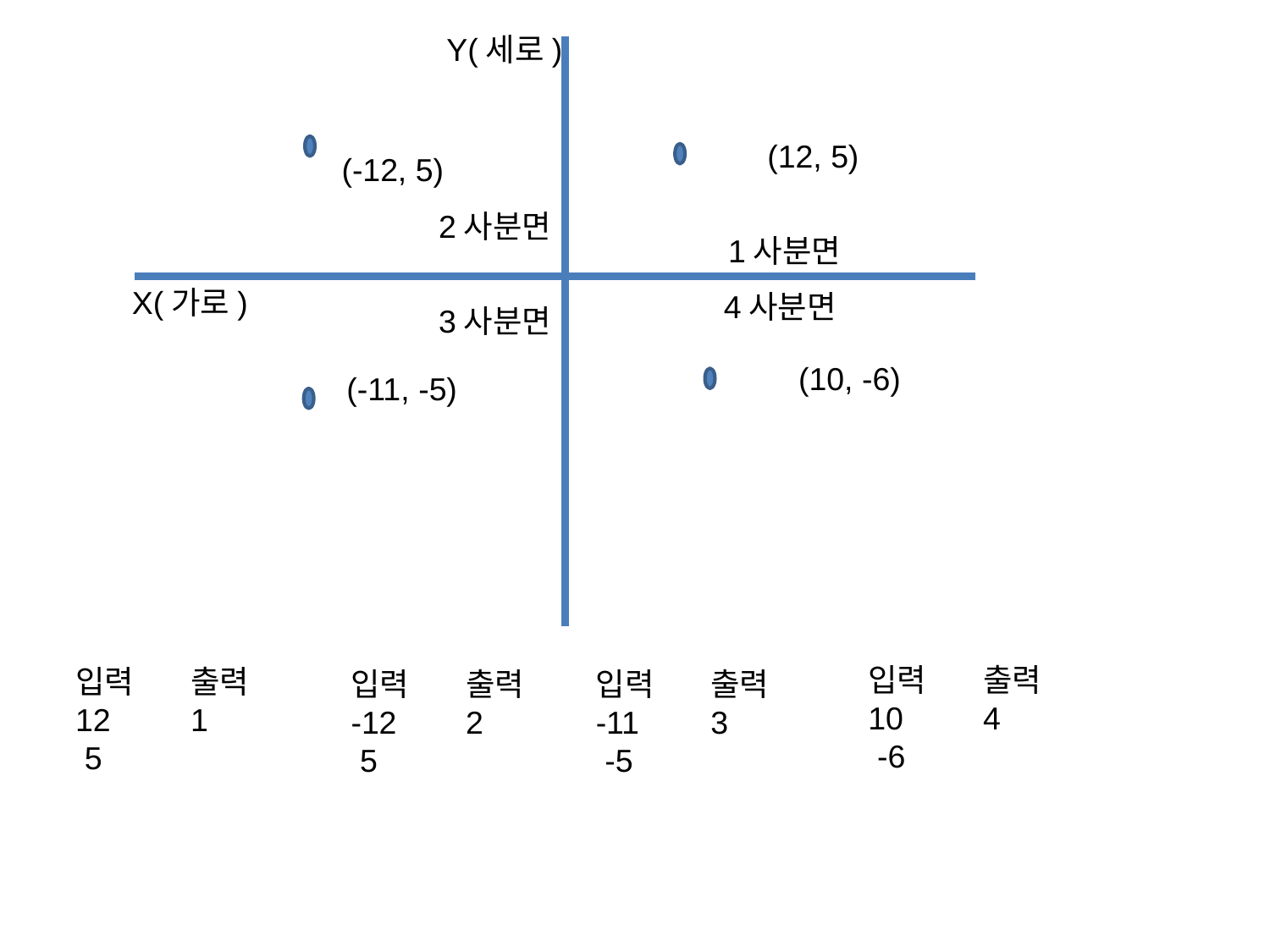

Y(세로)
(12, 5)

(-12, 5)

2사분면
1사분면
X(가로)
4사분면
3사분면
(10, -6)
(-11, -5)

입력
10
 -6
출력
4

입력
12
 5
출력
1

입력
-12
 5
출력
2

입력
-11
 -5
출력
3